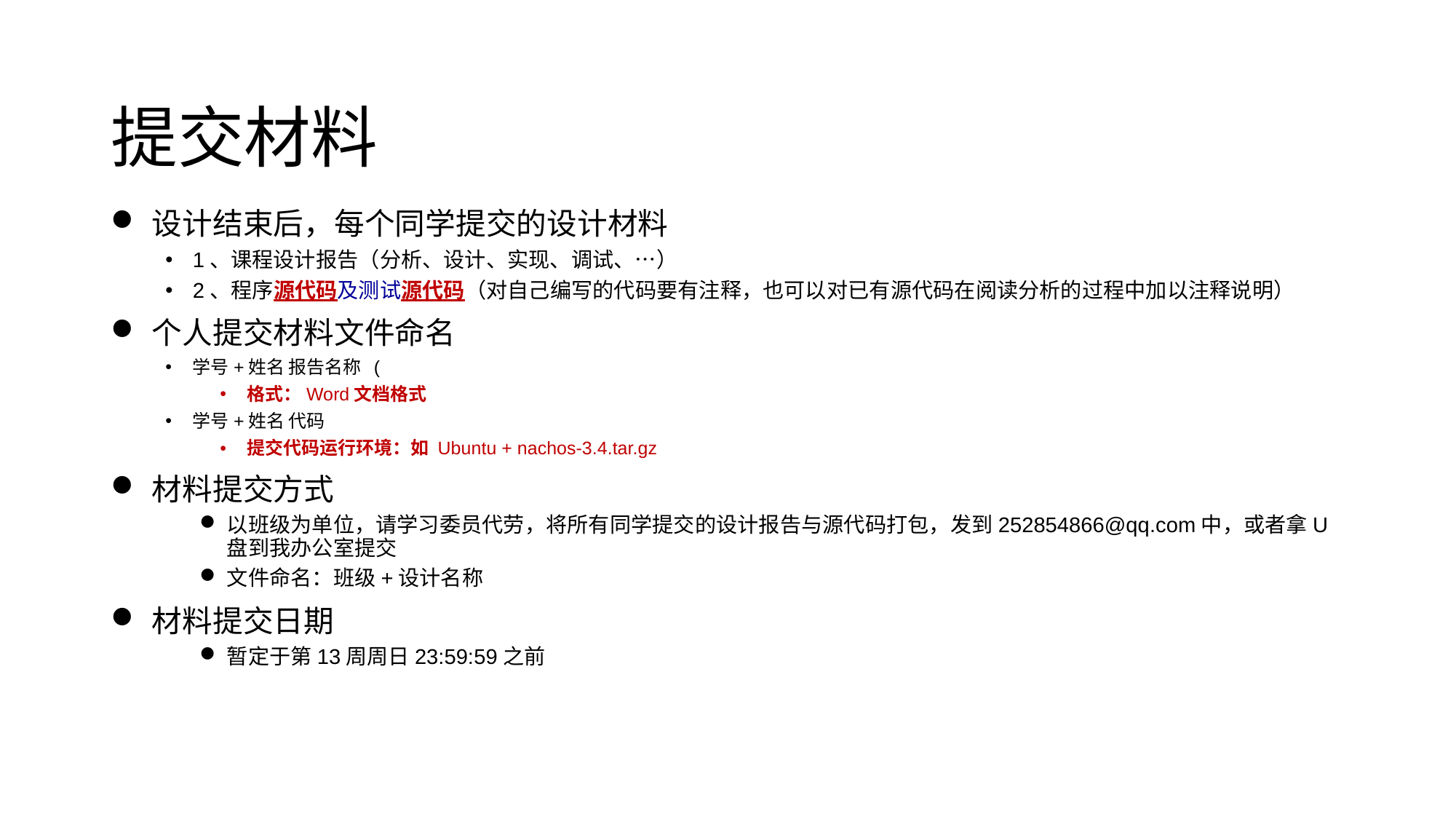

# 提交材料
设计结束后，每个同学提交的设计材料
1、课程设计报告（分析、设计、实现、调试、…）
2、程序源代码及测试源代码（对自己编写的代码要有注释，也可以对已有源代码在阅读分析的过程中加以注释说明）
个人提交材料文件命名
学号+姓名 报告名称  (
格式：Word文档格式
学号+姓名 代码
提交代码运行环境：如 Ubuntu + nachos-3.4.tar.gz
材料提交方式
以班级为单位，请学习委员代劳，将所有同学提交的设计报告与源代码打包，发到252854866@qq.com中，或者拿U盘到我办公室提交
文件命名：班级+设计名称
材料提交日期
暂定于第13周周日23:59:59之前